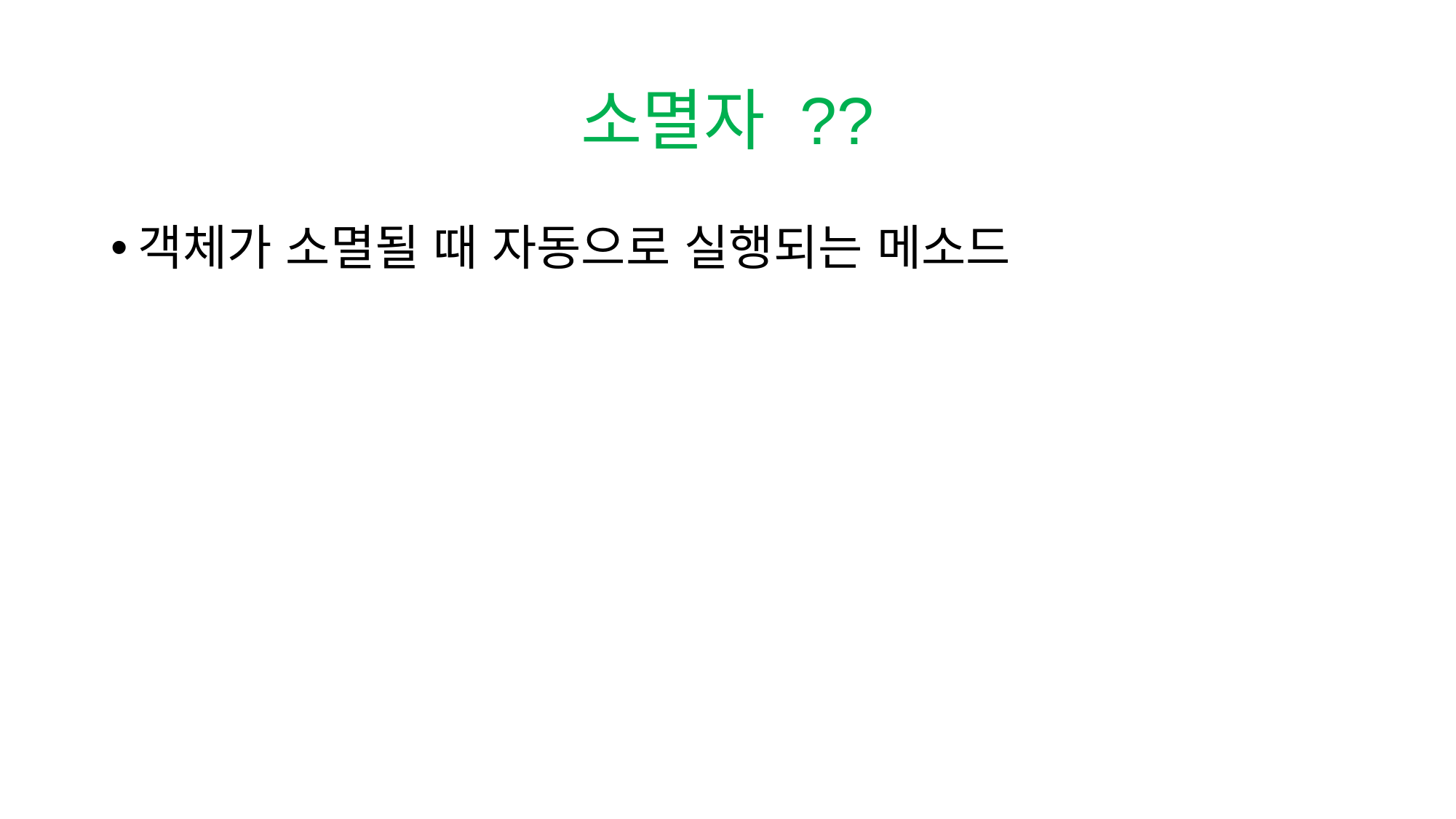

# 소멸자 ??
객체가 소멸될 때 자동으로 실행되는 메소드